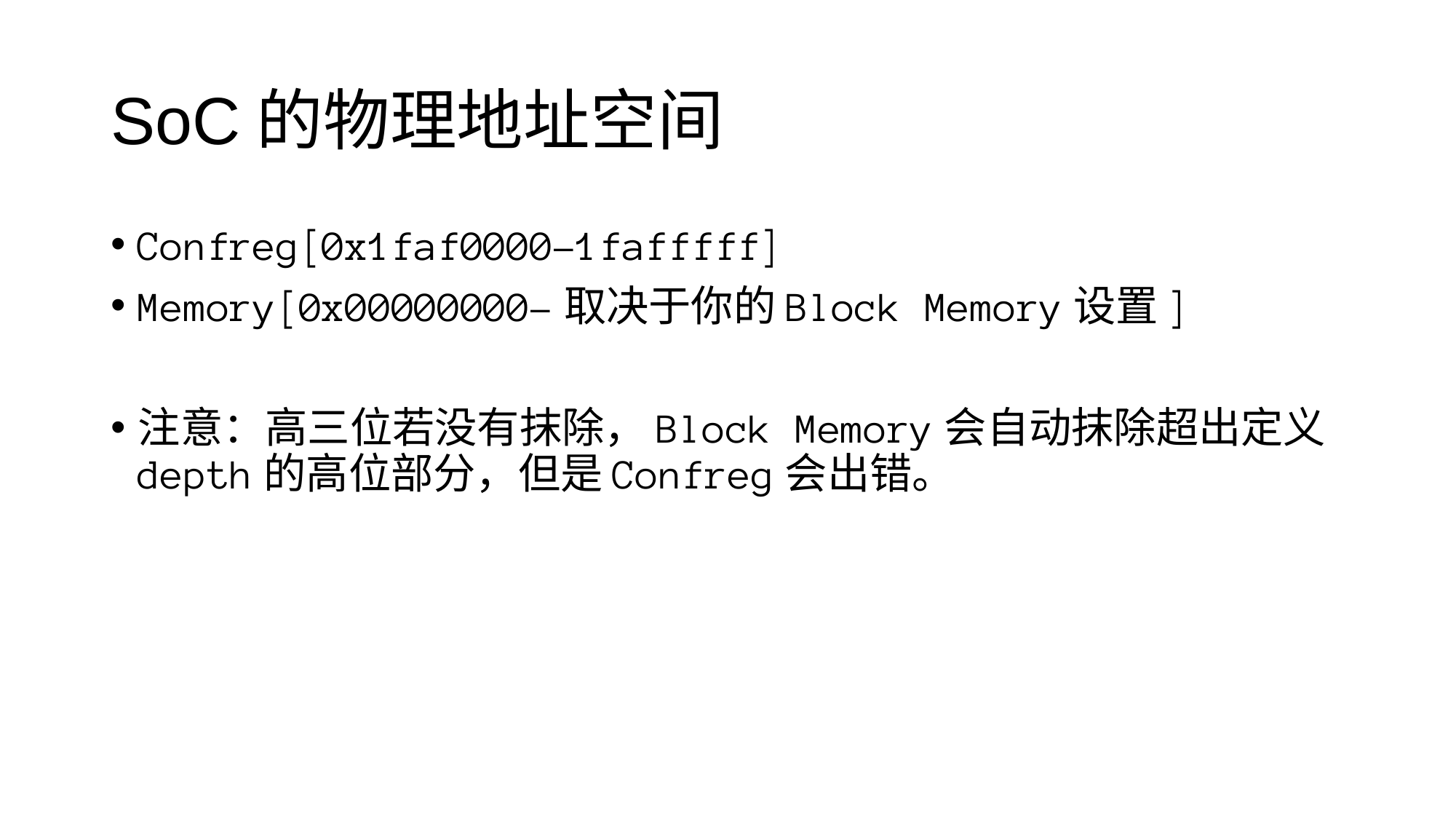

# SoC的物理地址空间
Confreg[0x1faf0000-1fafffff]
Memory[0x00000000-取决于你的Block Memory设置]

注意：高三位若没有抹除，Block Memory会自动抹除超出定义depth的高位部分，但是Confreg会出错。